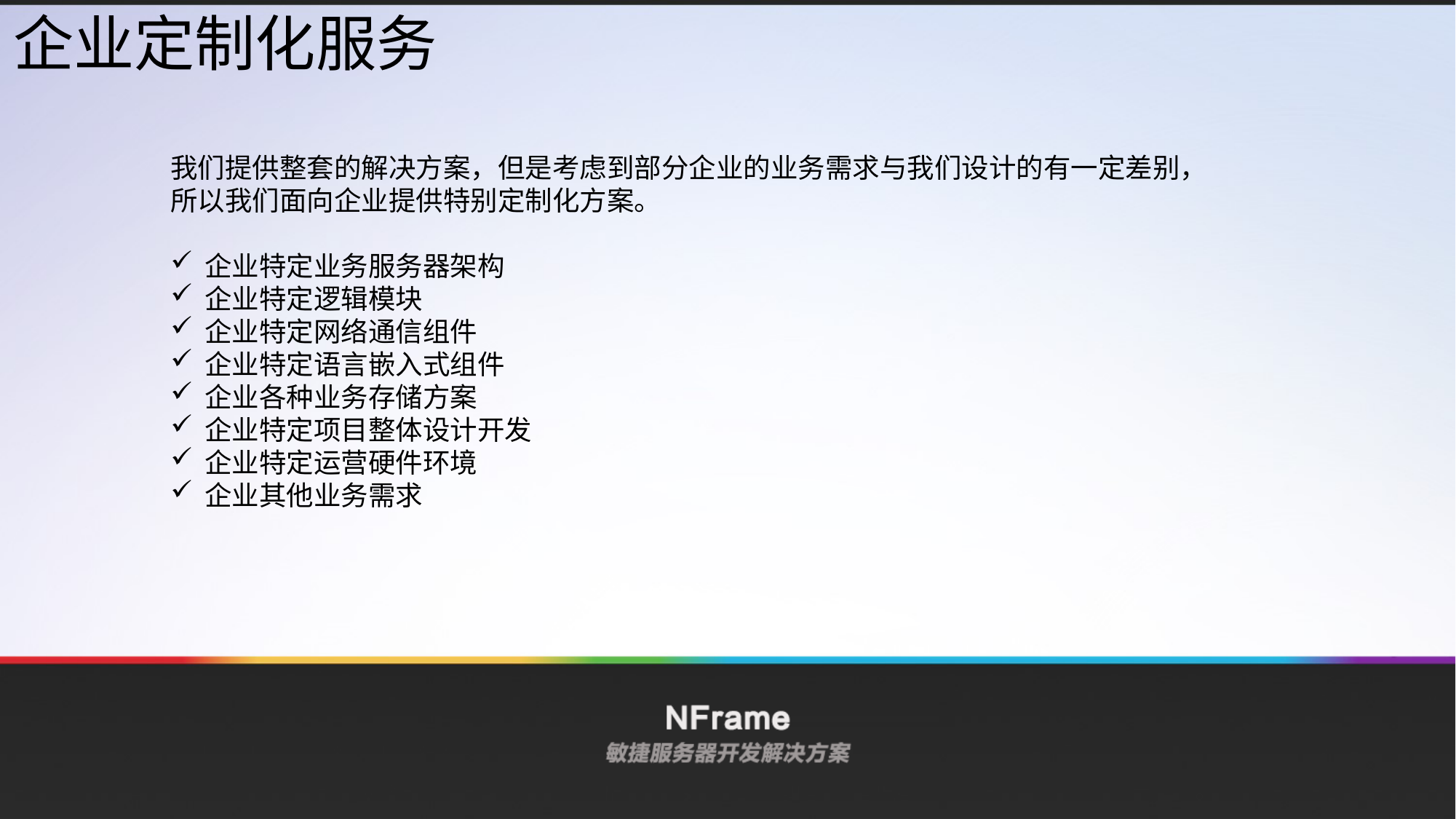

企业定制化服务
我们提供整套的解决方案，但是考虑到部分企业的业务需求与我们设计的有一定差别，
所以我们面向企业提供特别定制化方案。

企业特定业务服务器架构
企业特定逻辑模块
企业特定网络通信组件
企业特定语言嵌入式组件
企业各种业务存储方案
企业特定项目整体设计开发
企业特定运营硬件环境
企业其他业务需求